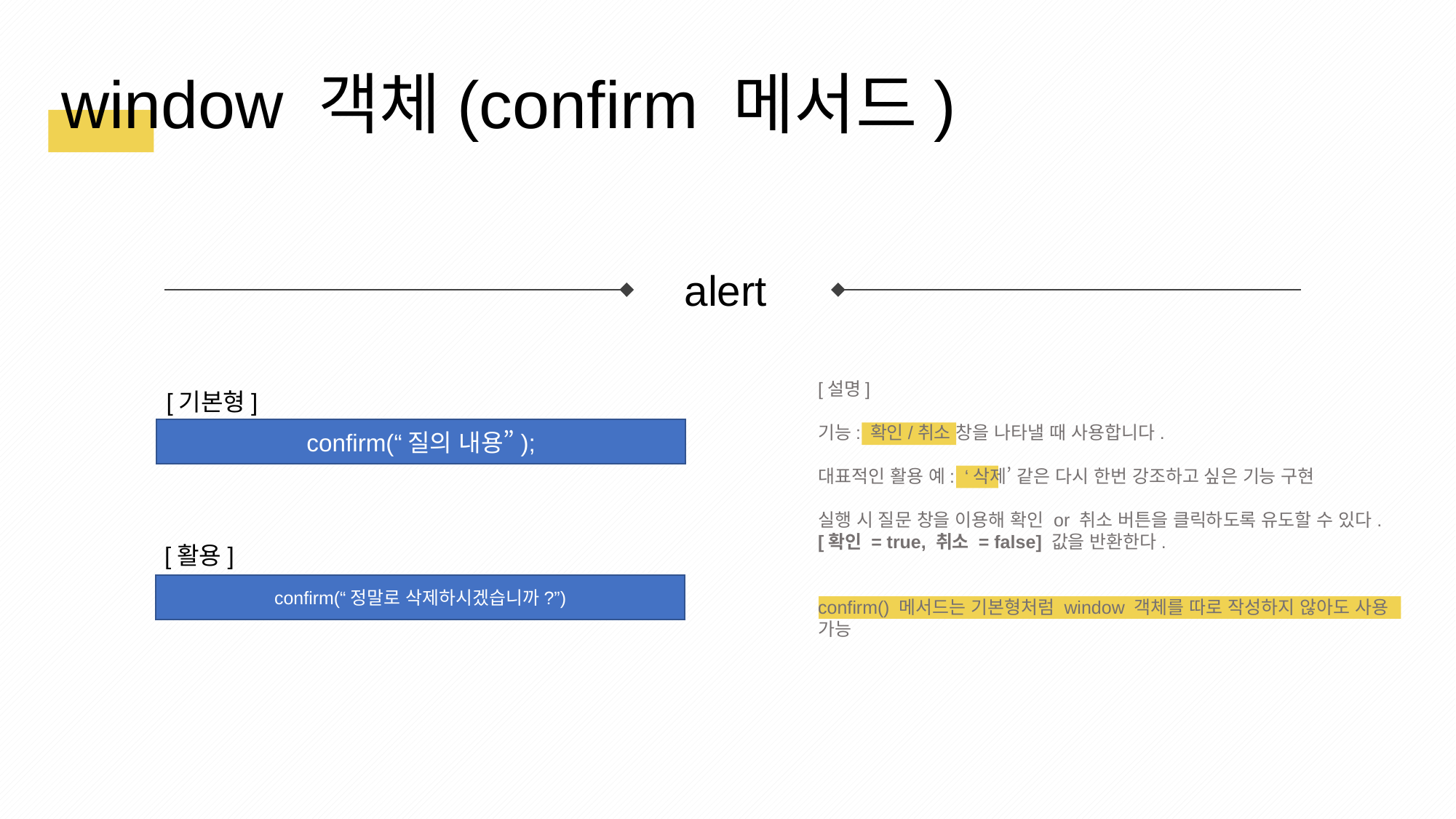

window 객체(confirm 메서드)

alert

[설명]

기능: 확인/취소 창을 나타낼 때 사용합니다.

대표적인 활용 예:  ‘삭제’ 같은 다시 한번 강조하고 싶은 기능 구현

실행 시 질문 창을 이용해 확인 or 취소 버튼을 클릭하도록 유도할 수 있다.
[확인 = true, 취소 = false] 값을 반환한다.

confirm() 메서드는 기본형처럼 window 객체를 따로 작성하지 않아도 사용 가능
[기본형]
confirm(“질의 내용”);

[활용]
confirm(“정말로 삭제하시겠습니까?”)